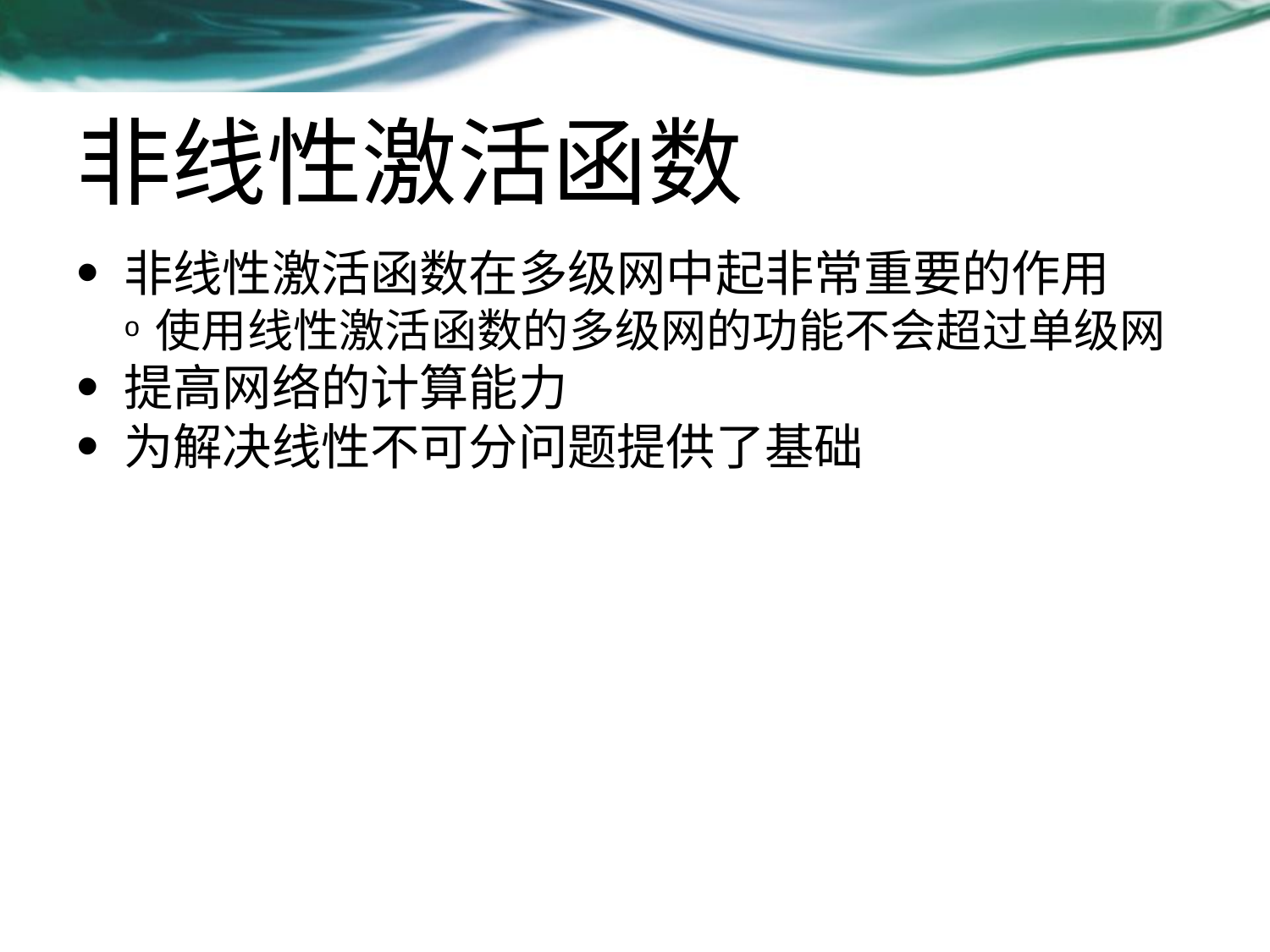

# 非线性激活函数
非线性激活函数在多级网中起非常重要的作用
使用线性激活函数的多级网的功能不会超过单级网
提高网络的计算能力
为解决线性不可分问题提供了基础